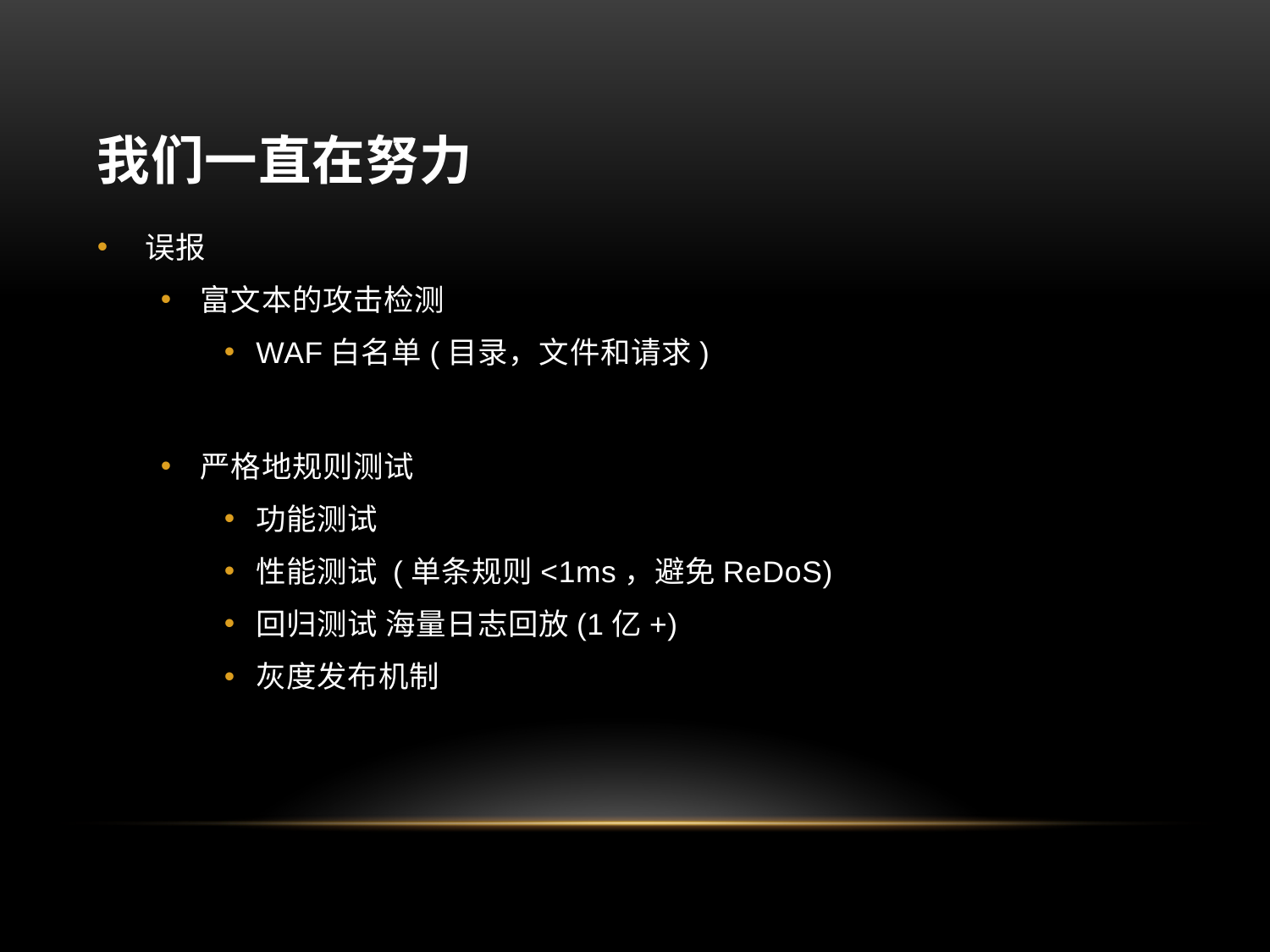

# 我们一直在努力
误报
富文本的攻击检测
WAF白名单(目录，文件和请求)

严格地规则测试
功能测试
性能测试 (单条规则<1ms，避免ReDoS)
回归测试 海量日志回放(1亿+)
灰度发布机制